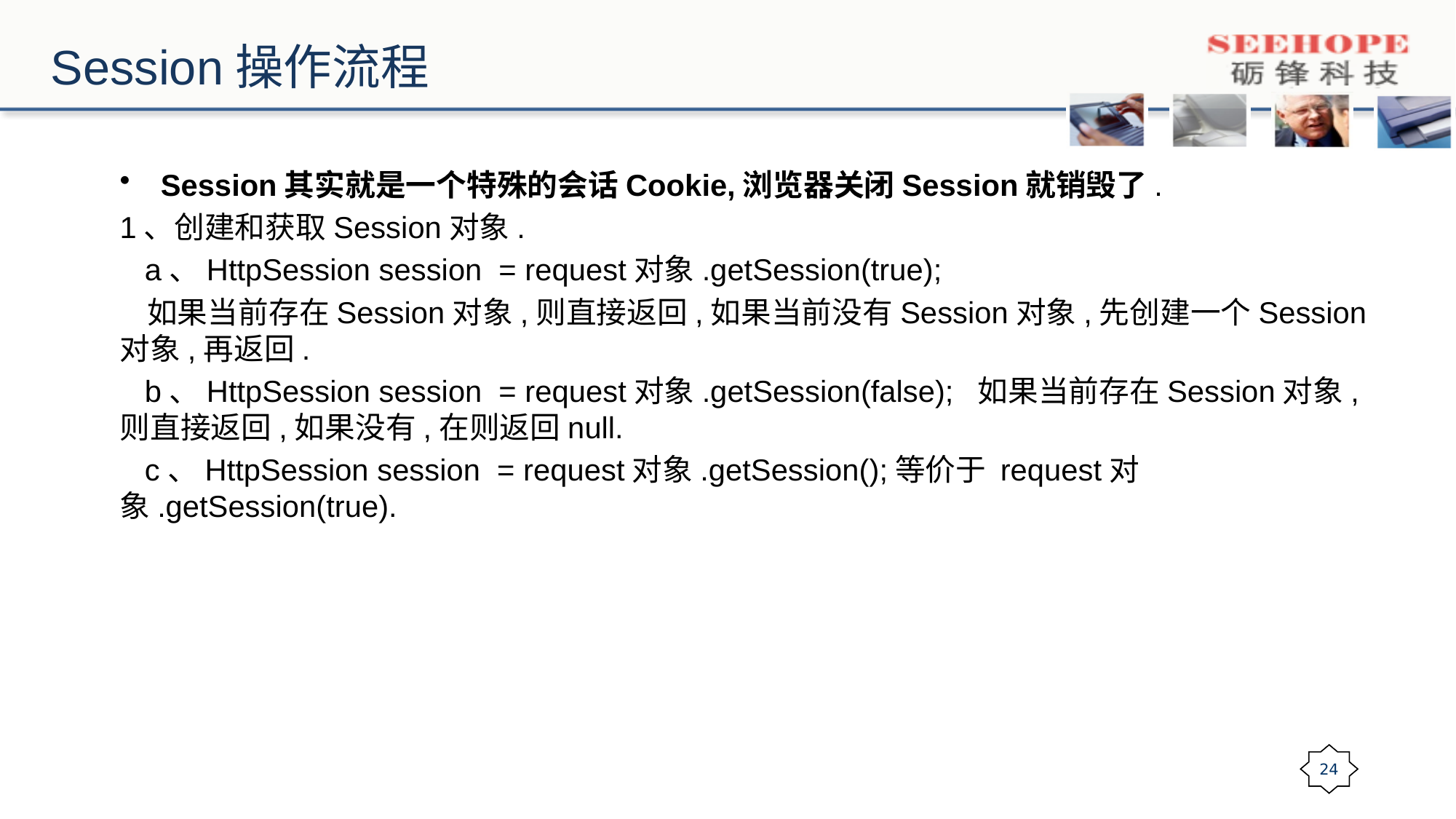

# Session操作流程
Session其实就是一个特殊的会话Cookie,浏览器关闭Session就销毁了.
1、创建和获取Session对象.
   a、HttpSession session  = request对象.getSession(true);
   如果当前存在Session对象,则直接返回,如果当前没有Session对象,先创建一个Session对象,再返回.
   b、HttpSession session  = request对象.getSession(false);  如果当前存在Session对象,则直接返回,如果没有,在则返回null.
   c、HttpSession session  = request对象.getSession();等价于 request对象.getSession(true).